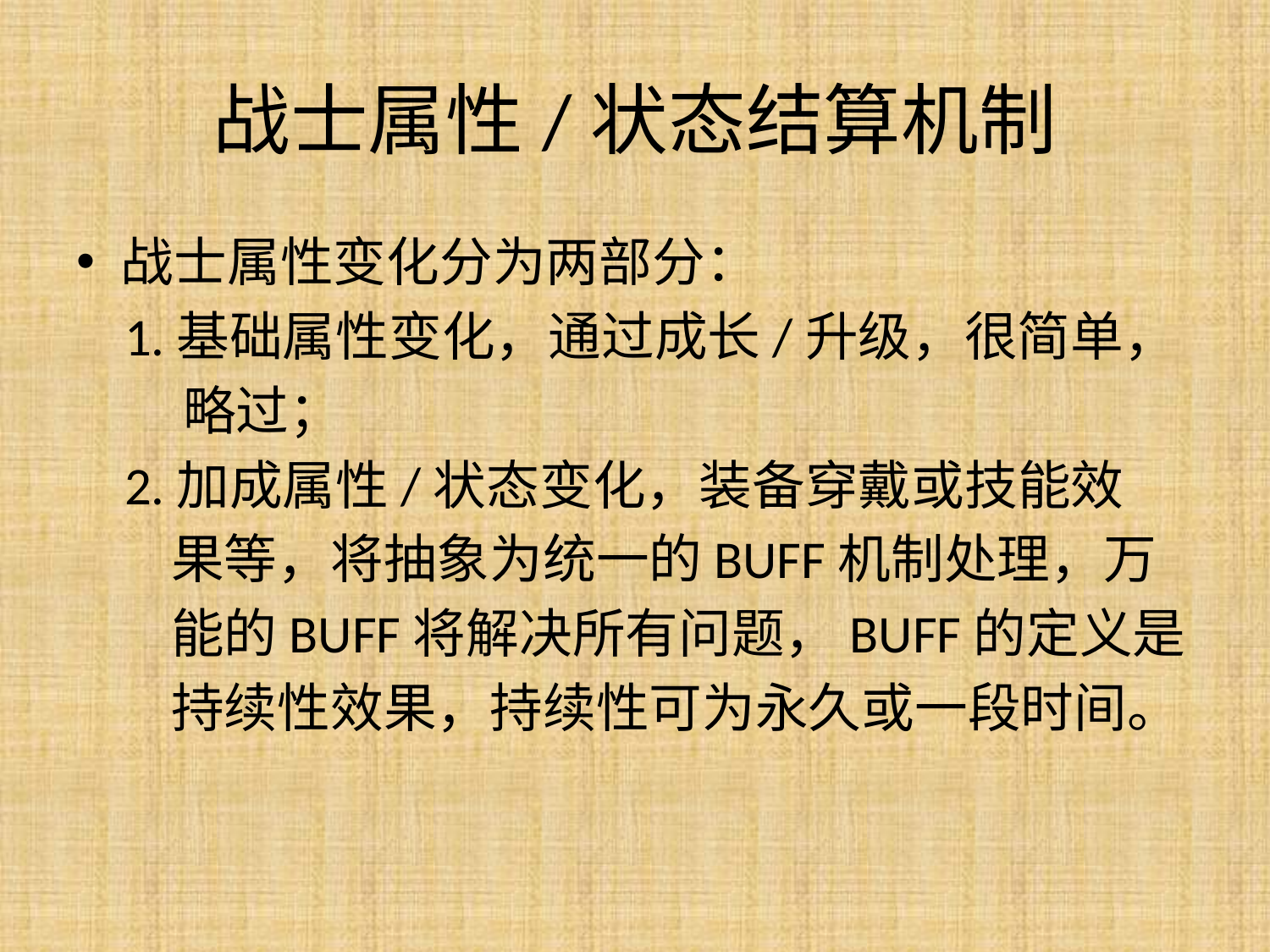

# 战士属性/状态结算机制
战士属性变化分为两部分：
    1.基础属性变化，通过成长/升级，很简单，
        略过；
    2.加成属性/状态变化，装备穿戴或技能效
       果等，将抽象为统一的BUFF机制处理，万
       能的BUFF将解决所有问题，BUFF的定义是
       持续性效果，持续性可为永久或一段时间。